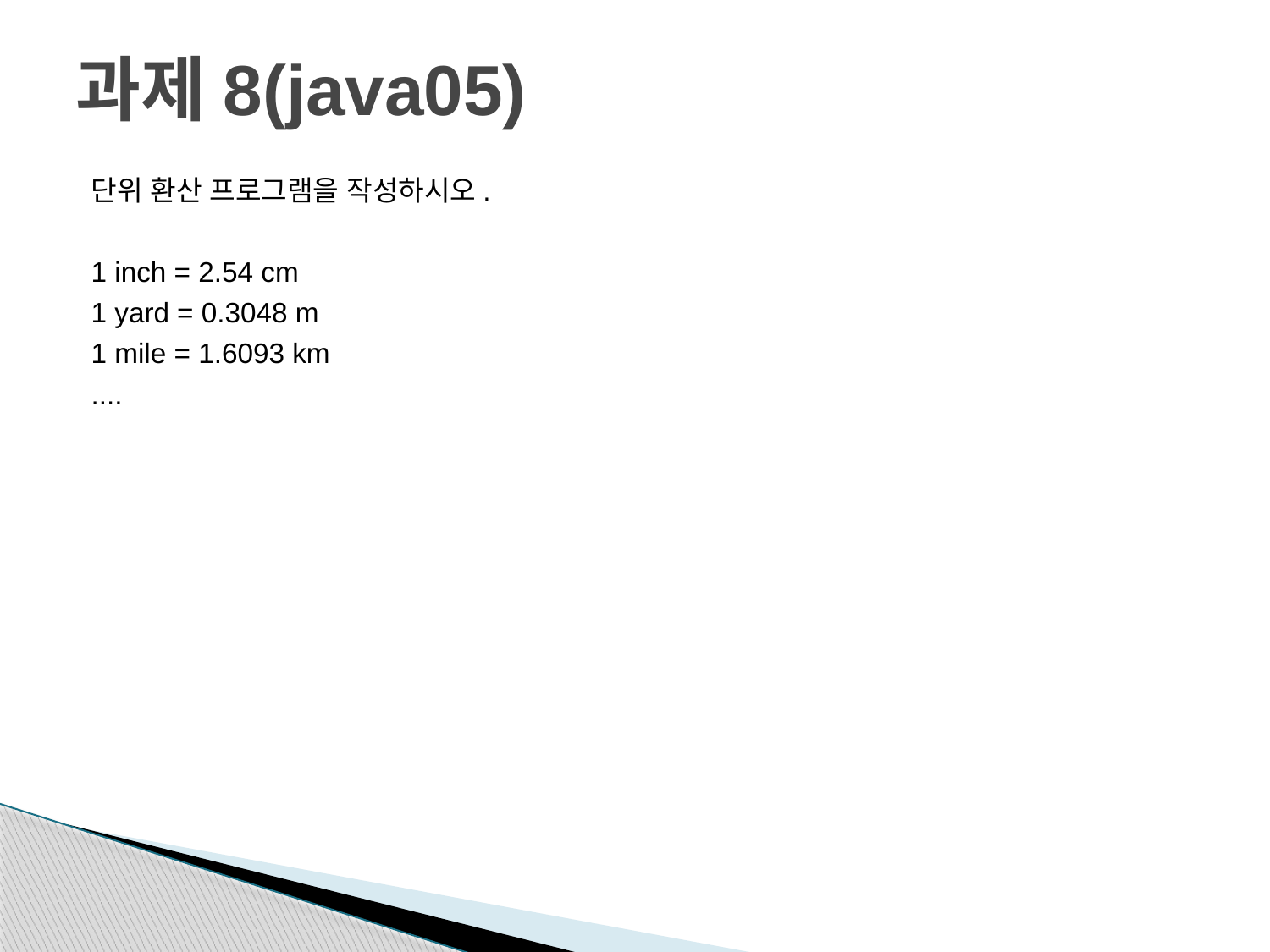

# 과제8(java05)
단위 환산 프로그램을 작성하시오.

1 inch = 2.54 cm
1 yard = 0.3048 m
1 mile = 1.6093 km
....